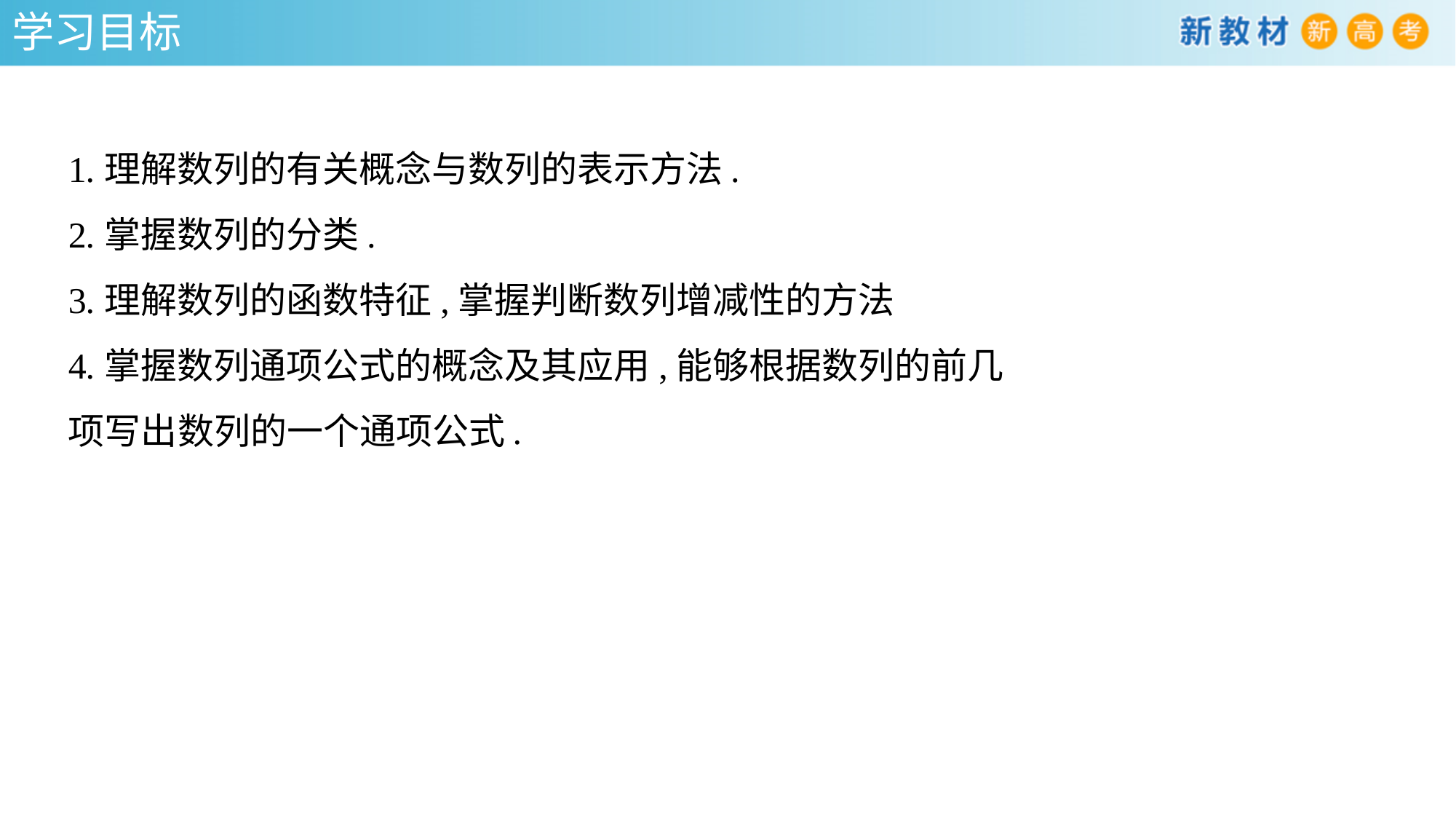

学习目标
1.理解数列的有关概念与数列的表示方法.
2.掌握数列的分类.
3.理解数列的函数特征,掌握判断数列增减性的方法
4.掌握数列通项公式的概念及其应用,能够根据数列的前几项写出数列的一个通项公式.